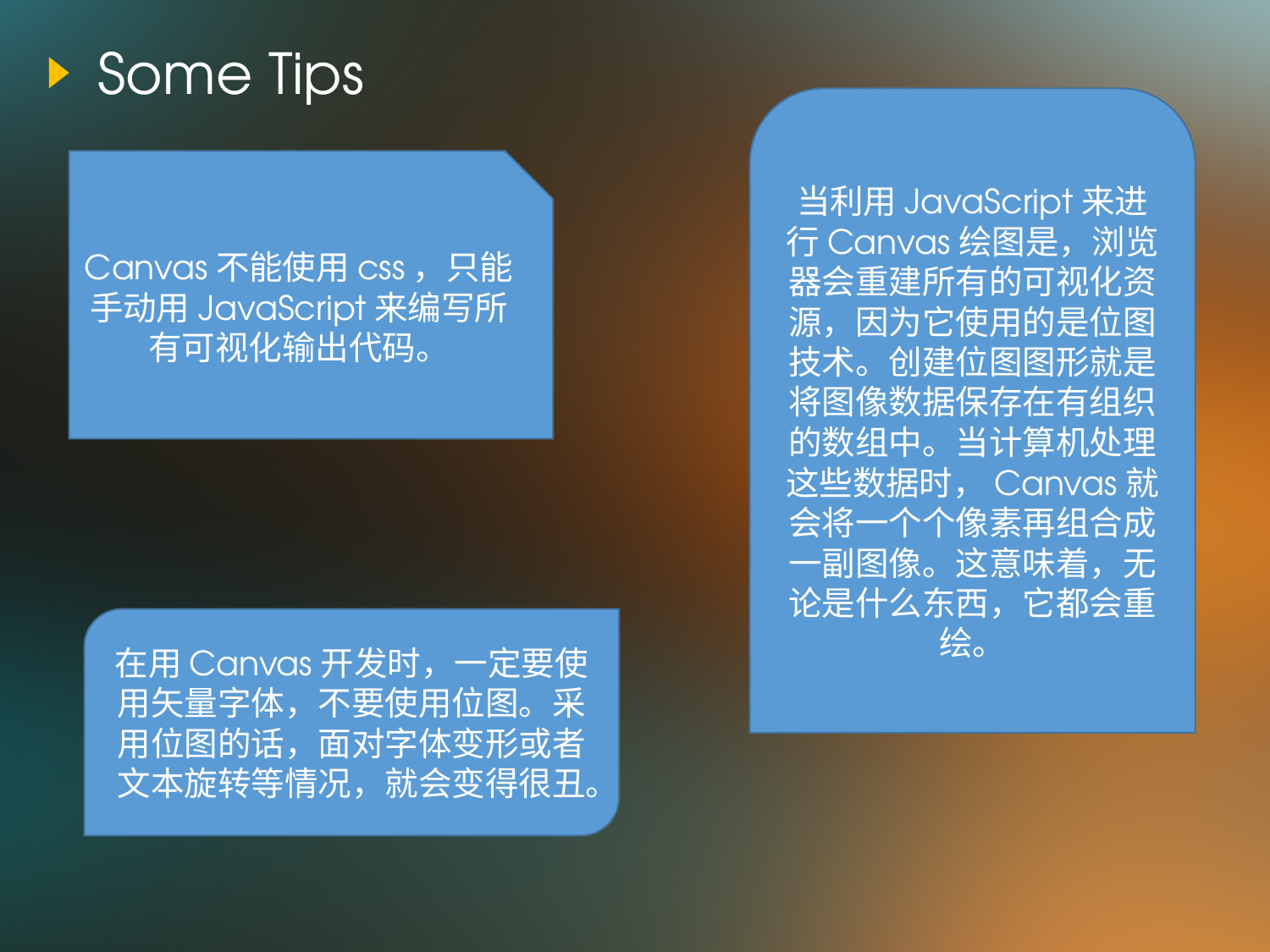

Some Tips

当利用JavaScript来进行Canvas绘图是，浏览器会重建所有的可视化资源，因为它使用的是位图技术。创建位图图形就是将图像数据保存在有组织的数组中。当计算机处理这些数据时，Canvas就会将一个个像素再组合成一副图像。这意味着，无论是什么东西，它都会重绘。
Canvas不能使用css，只能手动用JavaScript来编写所有可视化输出代码。
在用Canvas开发时，一定要使用矢量字体，不要使用位图。采用位图的话，面对字体变形或者文本旋转等情况，就会变得很丑。